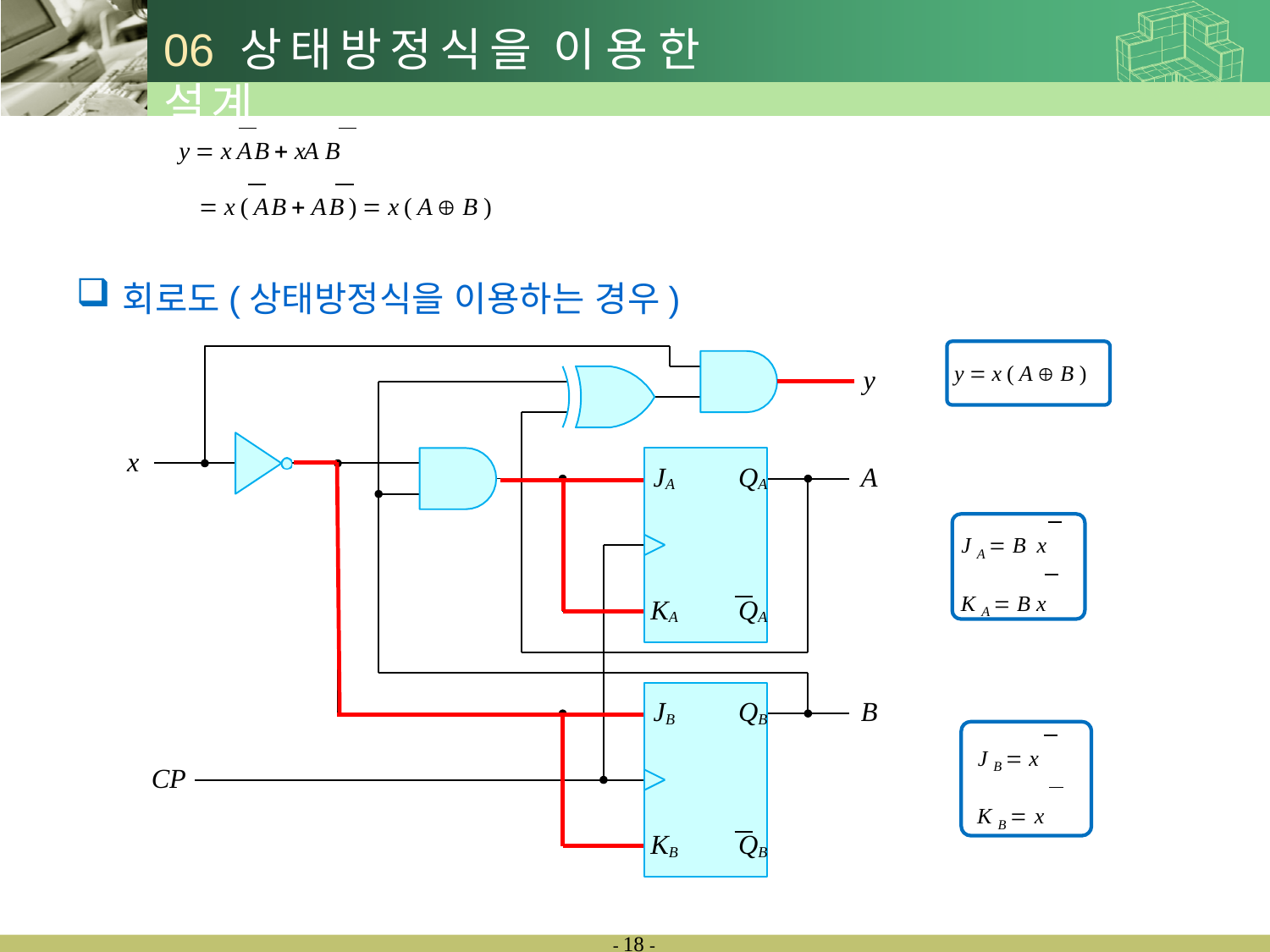

# 06	상태방정식을 이용한 설계

y = x A B + xA B
= x ( A B + A B ) = x ( A ⊕ B )

회로도(상태방정식을 이용하는 경우)

y = x ( A ⊕ B )
y

x
JA	QA
A

J A = B x
K A = B x
KA	QA

JB	QB
B

J B = x
K B = x
CP
KB	QB
- 18 -